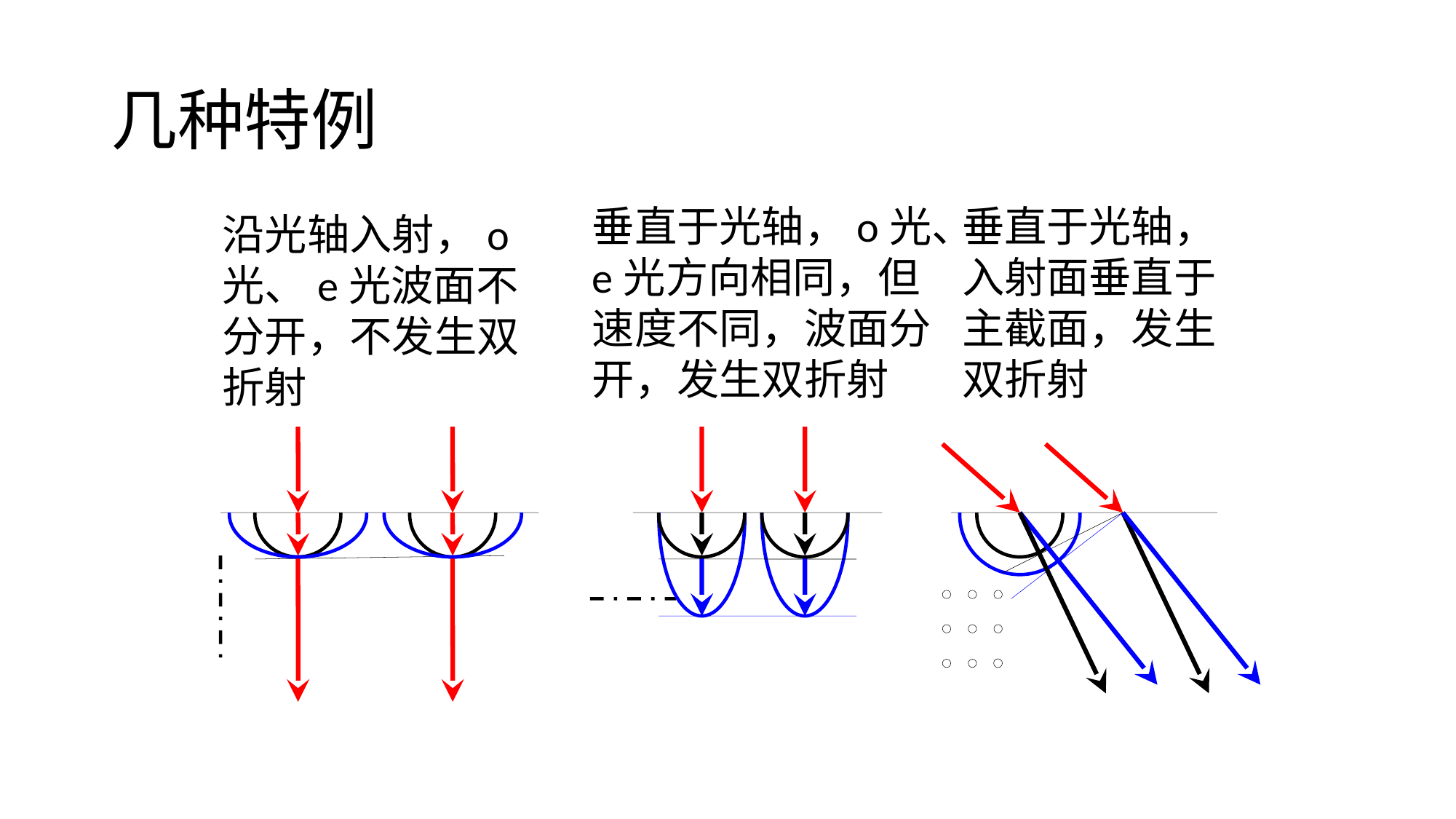

# 几种特例
垂直于光轴，o光、e光方向相同，但速度不同，波面分开，发生双折射
垂直于光轴，入射面垂直于主截面，发生双折射
沿光轴入射，o光、e光波面不分开，不发生双折射